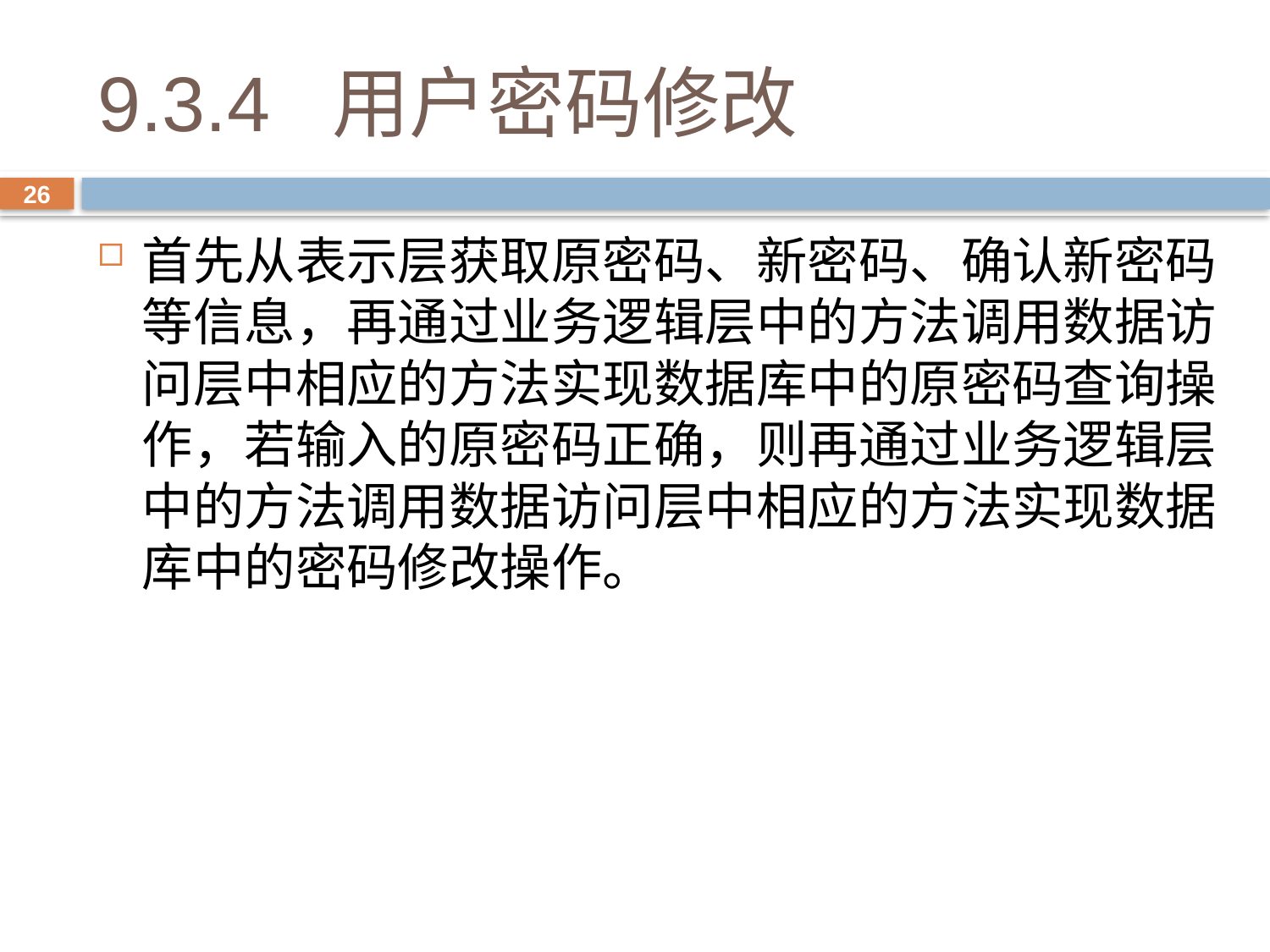

# 9.3.4  用户密码修改
26
首先从表示层获取原密码、新密码、确认新密码等信息，再通过业务逻辑层中的方法调用数据访问层中相应的方法实现数据库中的原密码查询操作，若输入的原密码正确，则再通过业务逻辑层中的方法调用数据访问层中相应的方法实现数据库中的密码修改操作。